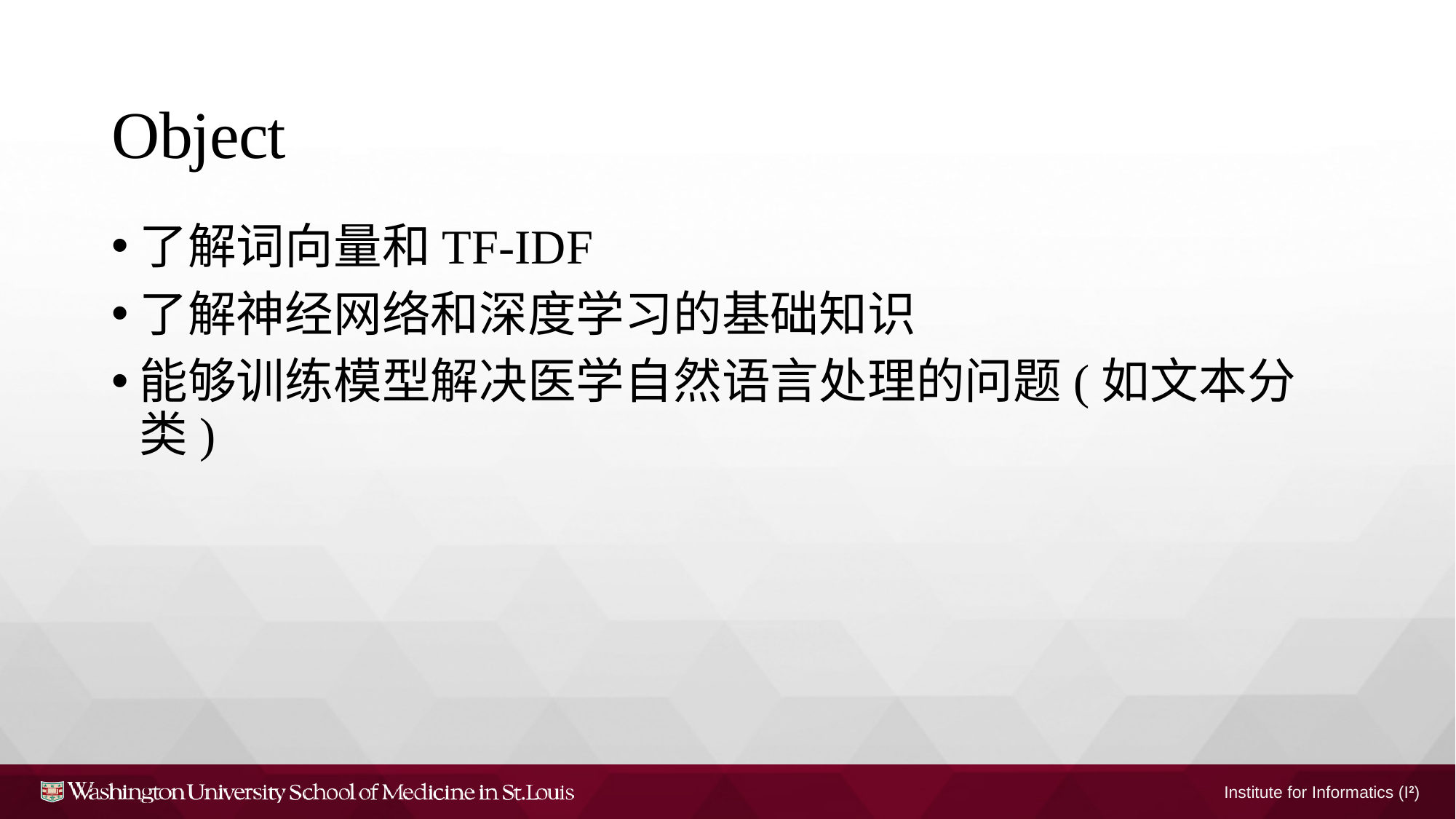

# Object
了解词向量和TF-IDF
了解神经网络和深度学习的基础知识
能够训练模型解决医学自然语言处理的问题(如文本分类)